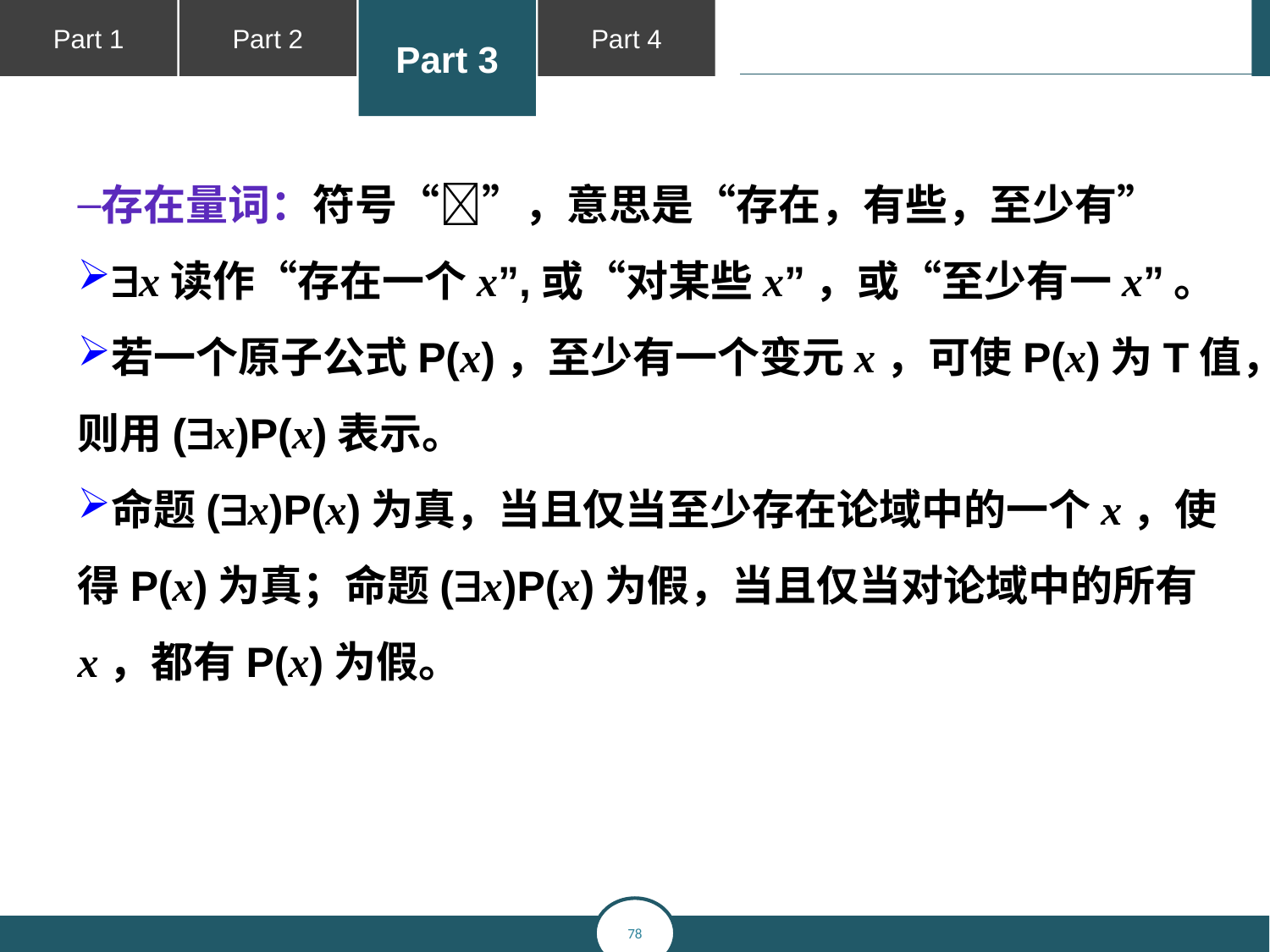

存在量词：符号“∃”，意思是“存在，有些，至少有”
∃x读作“存在一个x”,或“对某些x”，或“至少有一x”。
若一个原子公式P(x)，至少有一个变元x，可使P(x)为T值，则用(∃x)P(x)表示。
命题(∃x)P(x)为真，当且仅当至少存在论域中的一个x，使得P(x)为真；命题(∃x)P(x)为假，当且仅当对论域中的所有x，都有P(x)为假。